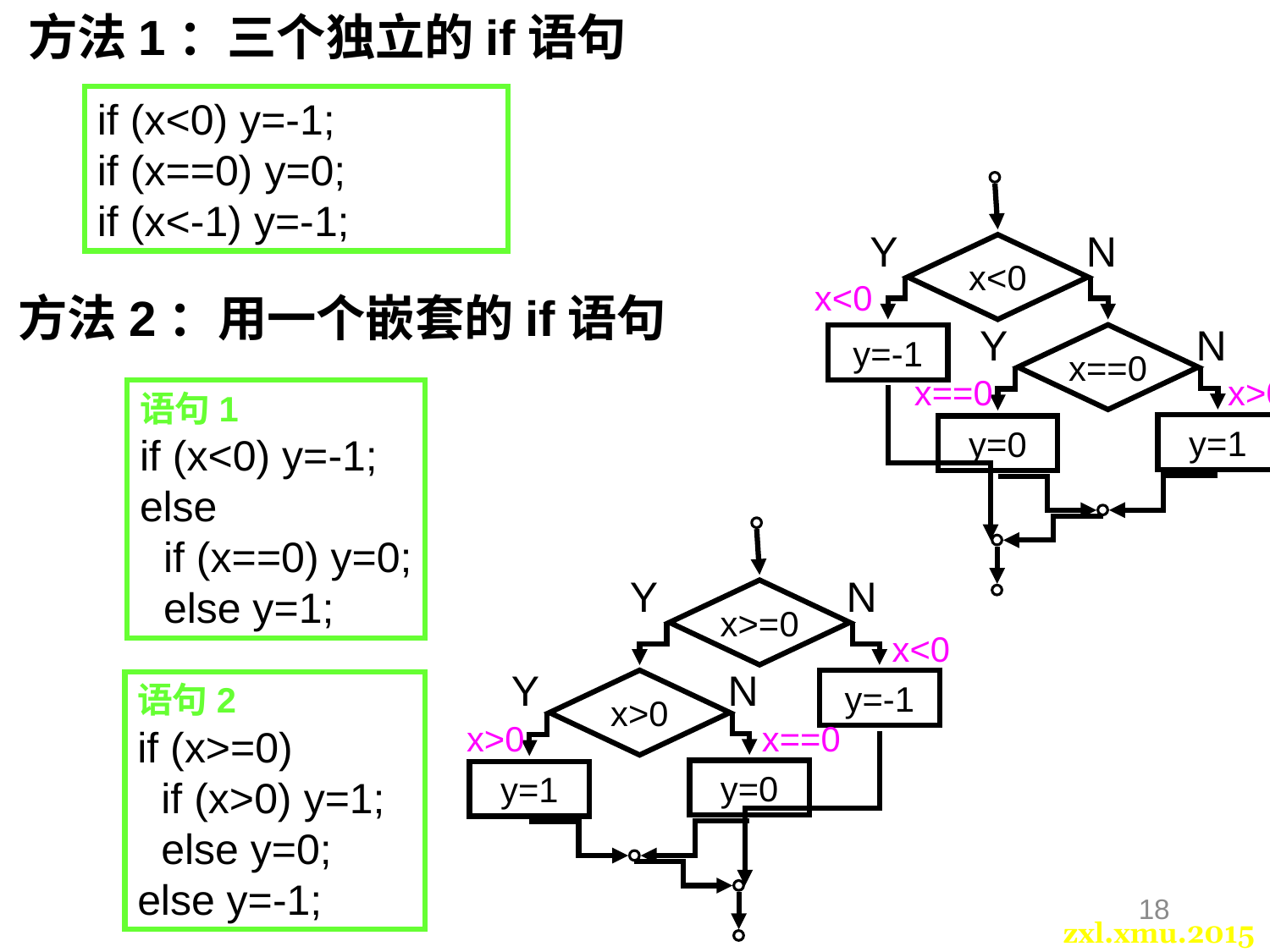

方法1：三个独立的if语句
if (x<0) y=-1;
if (x==0) y=0;
if (x<-1) y=-1;

Y                N
x<0
Y                N
y=-1
x==0
y=1
y=0

x<0
x==0
x>0
方法2：用一个嵌套的if语句
语句1
if (x<0) y=-1;
else
  if (x==0) y=0;
  else y=1;

Y                N
x>=0
Y                N
x>0
y=-1
y=0
y=1

x<0
x>0
x==0
语句2
if (x>=0)
  if (x>0) y=1;
  else y=0;
else y=-1;
18